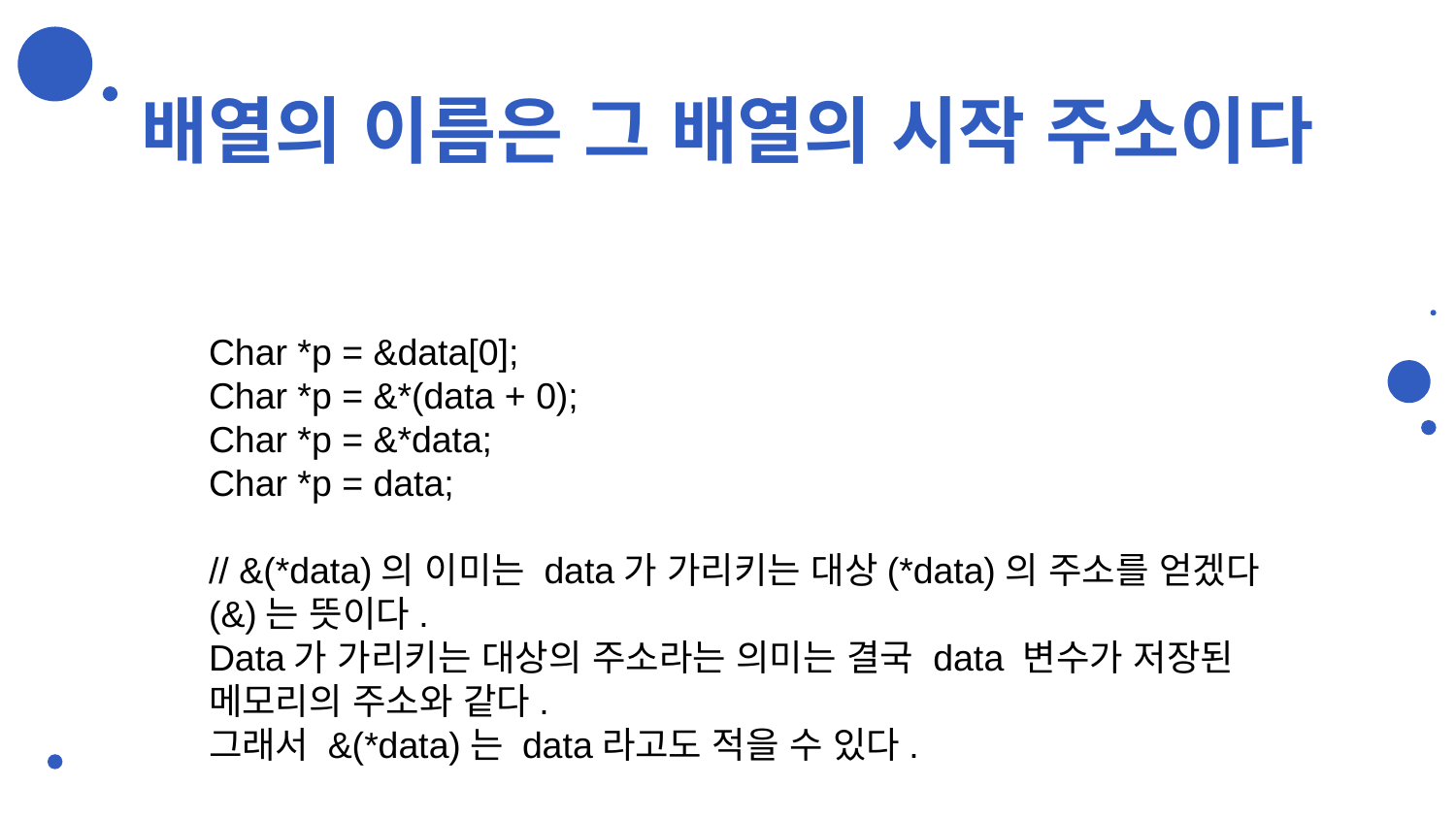

# 배열의 이름은 그 배열의 시작 주소이다
Char *p = &data[0];
Char *p = &*(data + 0);
Char *p = &*data;
Char *p = data;

// &(*data)의 이미는 data가 가리키는 대상(*data)의 주소를 얻겠다(&)는 뜻이다.
Data가 가리키는 대상의 주소라는 의미는 결국 data 변수가 저장된 메모리의 주소와 같다.
그래서 &(*data)는 data라고도 적을 수 있다.